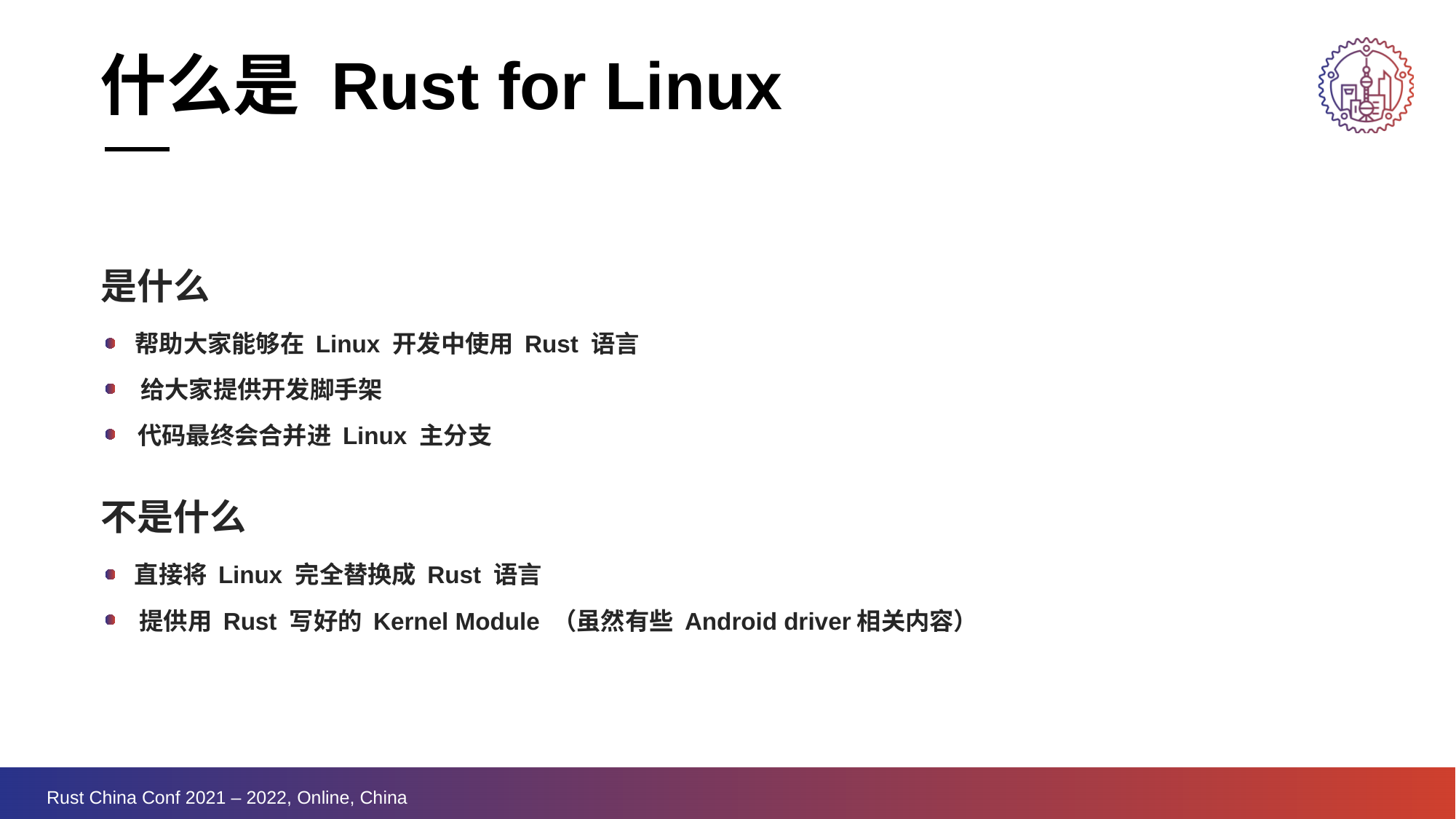

什么是 Rust for Linux
是什么
帮助大家能够在 Linux 开发中使用 Rust 语言

给大家提供开发脚手架

代码最终会合并进 Linux 主分支

不是什么
直接将 Linux 完全替换成 Rust 语言

提供用 Rust 写好的 Kernel Module （虽然有些 Android driver相关内容）